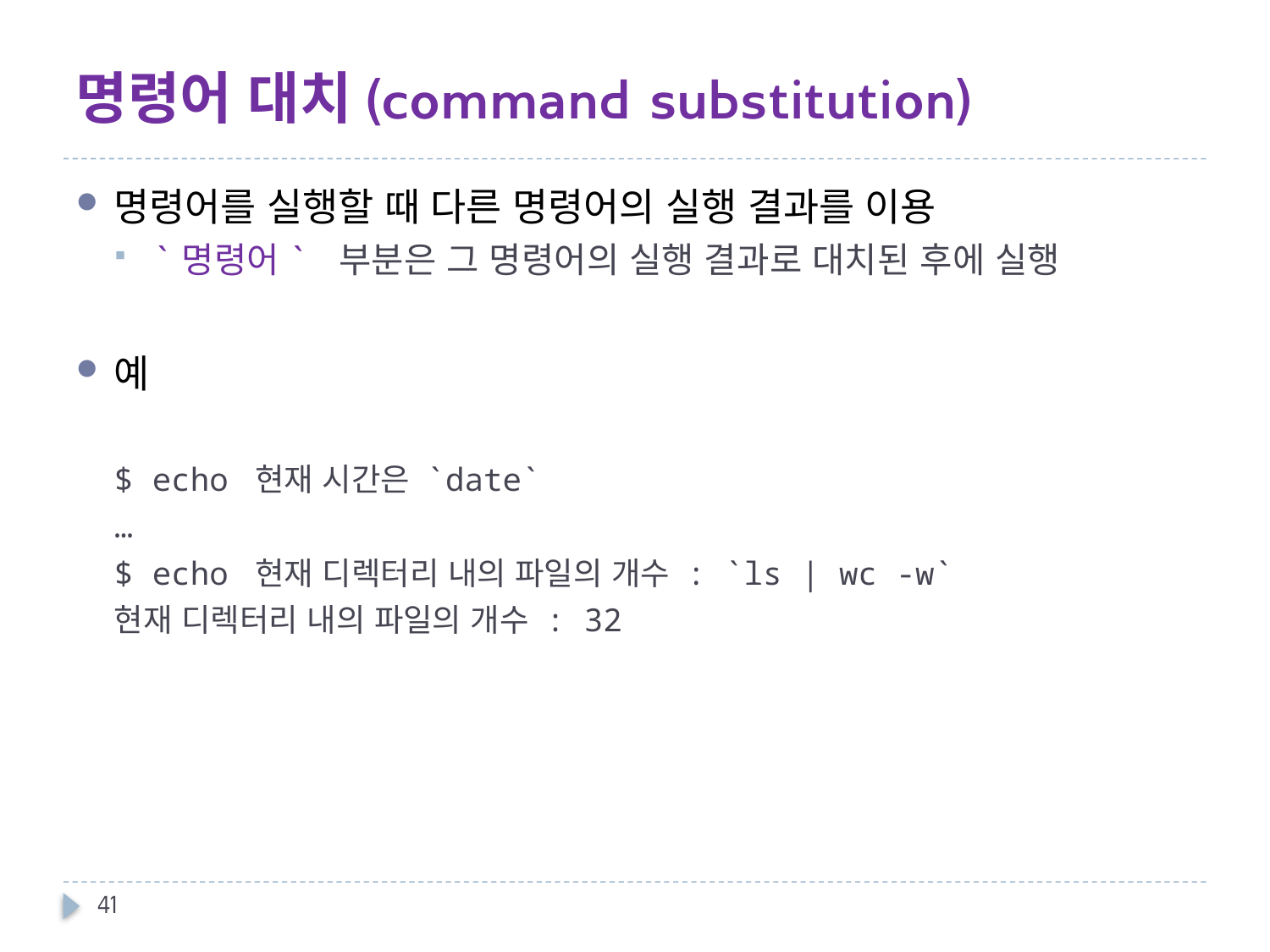

# 명령어 대치(command substitution)
명령어를 실행할 때 다른 명령어의 실행 결과를 이용
`명령어` 부분은 그 명령어의 실행 결과로 대치된 후에 실행

예

$ echo 현재 시간은 `date`
…
$ echo 현재 디렉터리 내의 파일의 개수 : `ls | wc -w`
현재 디렉터리 내의 파일의 개수 : 32

41